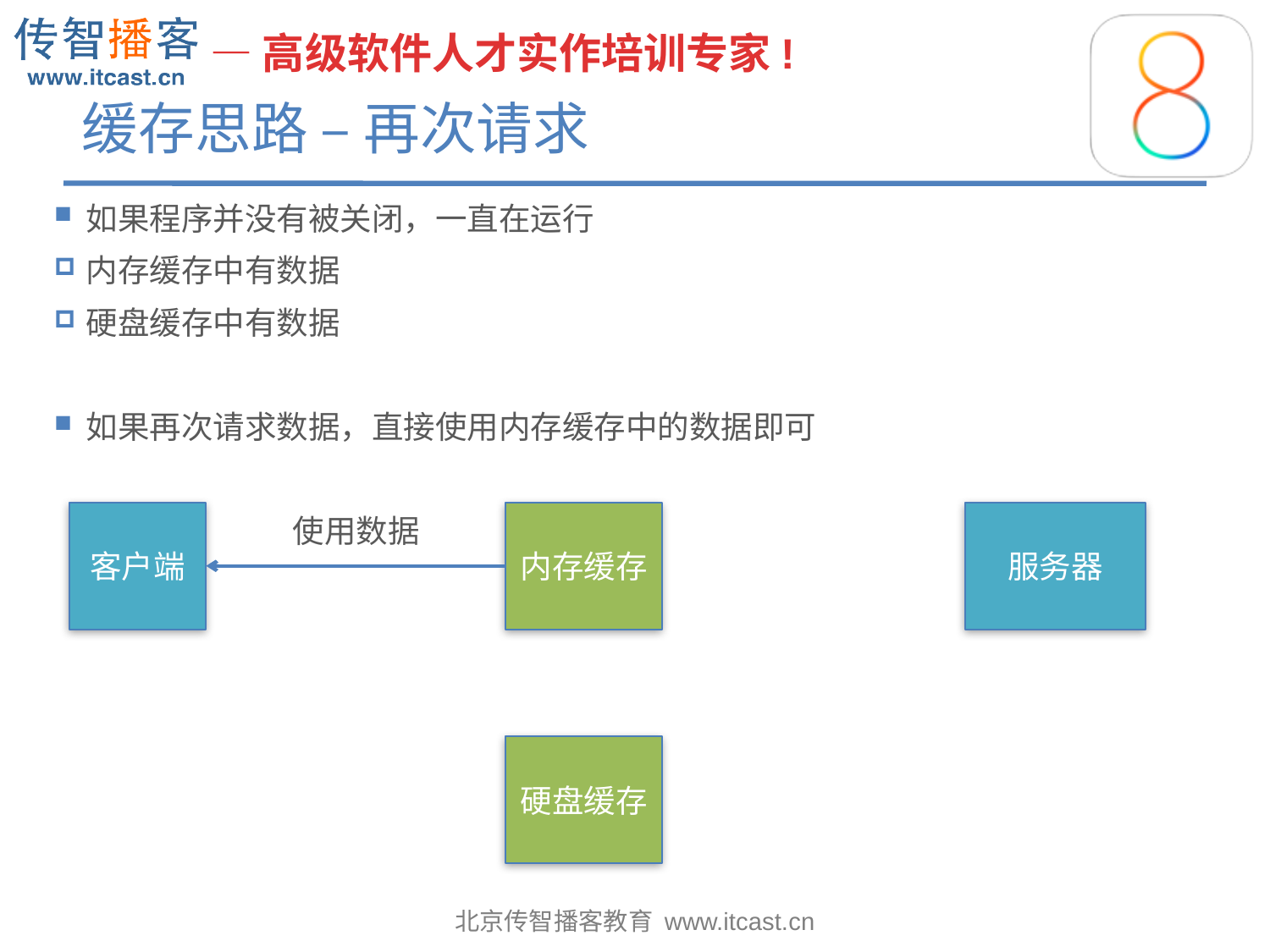

# 缓存思路 – 再次请求
如果程序并没有被关闭，一直在运行
内存缓存中有数据
硬盘缓存中有数据

如果再次请求数据，直接使用内存缓存中的数据即可
客户端
内存缓存
服务器
使用数据
硬盘缓存